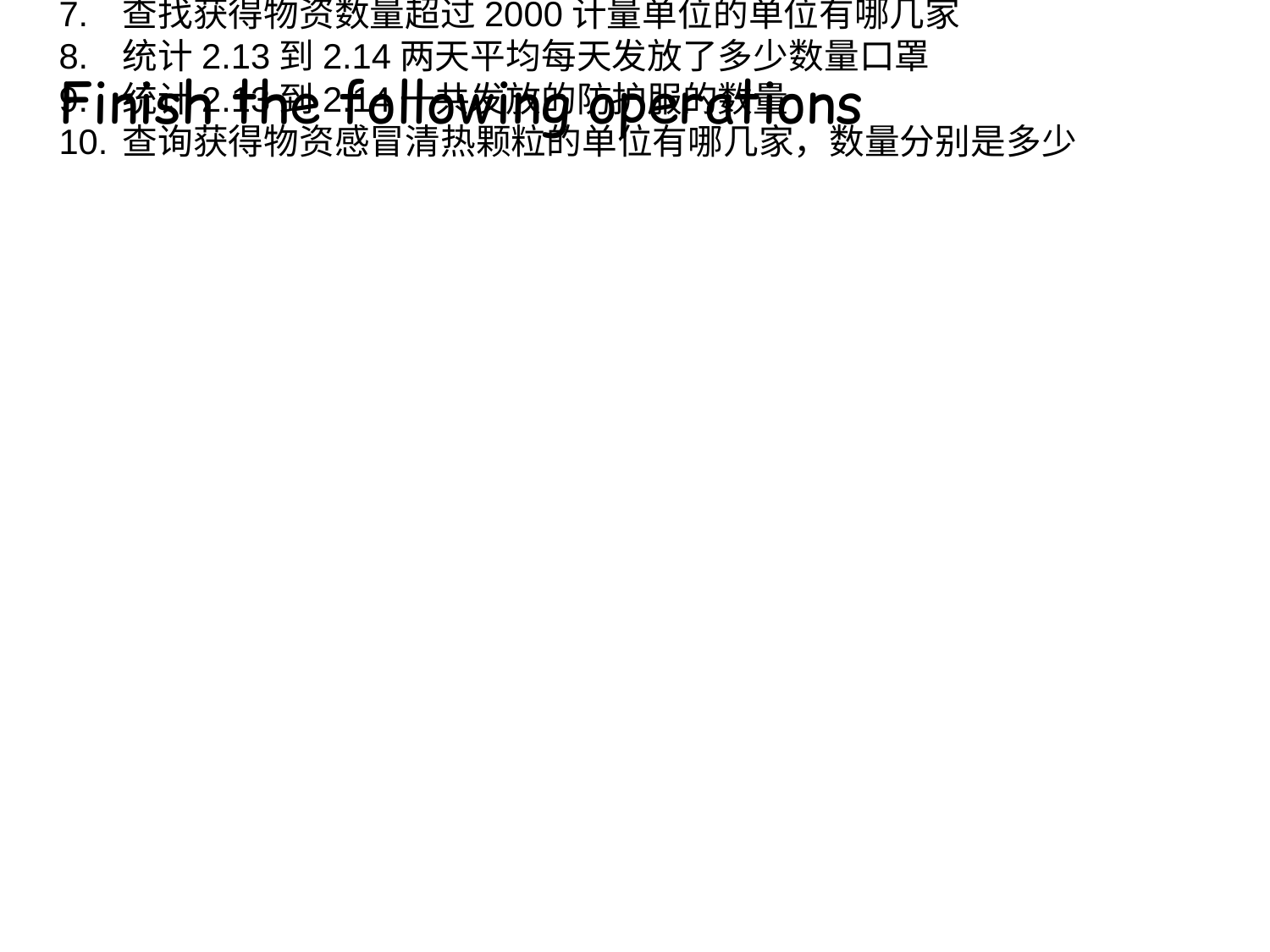

Finish the following operations
查找蔡甸区卫生健康局接受的捐赠情况
查找浏阳市华盛山庄的捐赠情况
查找2.13到2.14医用口罩捐赠给了哪些单位
查询2.13到2.14社会捐赠的医用口罩的数目
查询2.13到2.14发放的一次性手套大、中、小号各多少只
查询2.14接受了医用N95口罩捐赠的单位有哪几家，各获得多少只
查找获得物资数量超过2000计量单位的单位有哪几家
统计2.13到2.14两天平均每天发放了多少数量口罩
统计2.13到2.14一共发放的防护服的数量
查询获得物资感冒清热颗粒的单位有哪几家，数量分别是多少